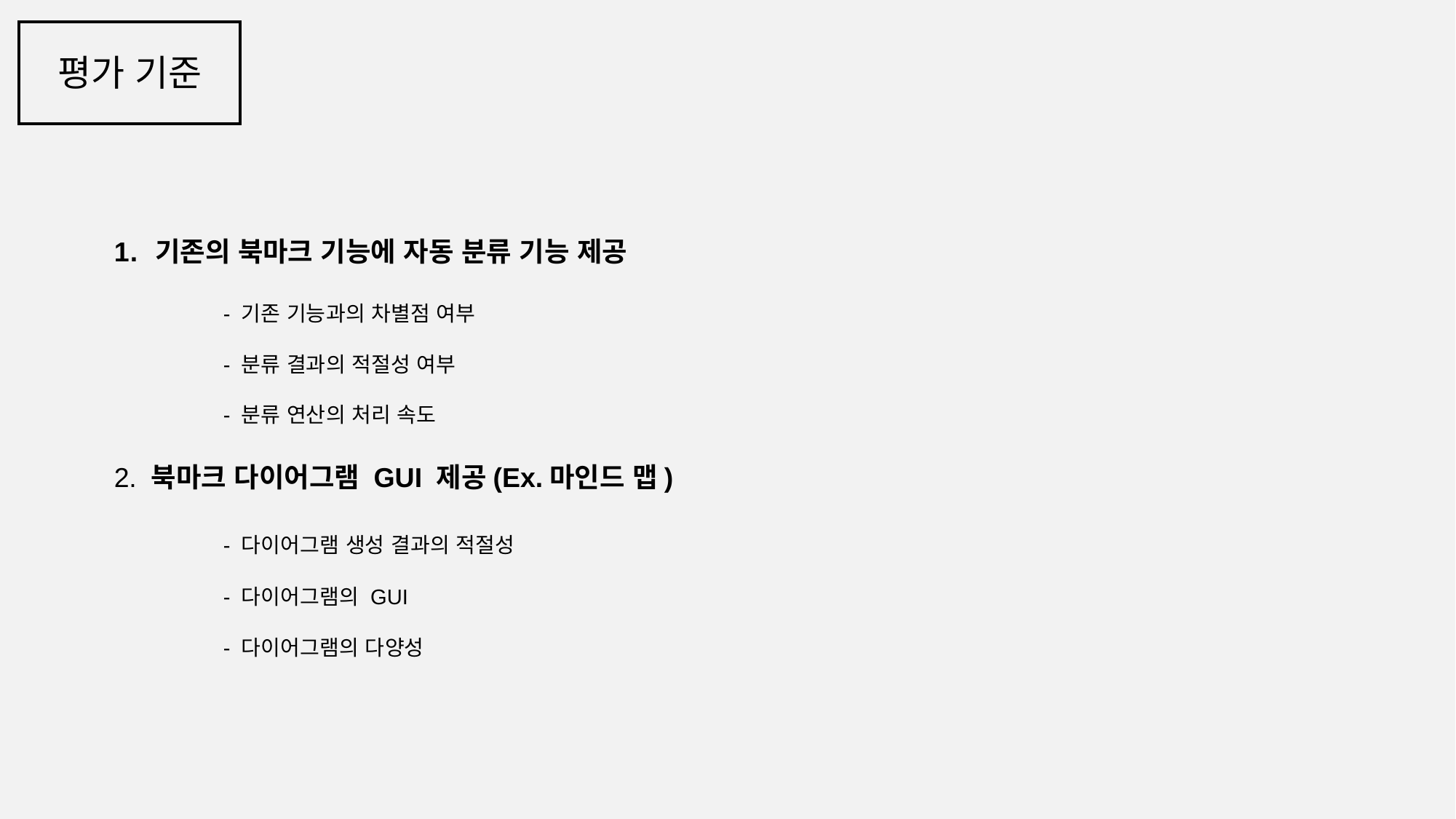

평가 기준
기존의 북마크 기능에 자동 분류 기능 제공
	- 기존 기능과의 차별점 여부

	- 분류 결과의 적절성 여부

	- 분류 연산의 처리 속도

2. 북마크 다이어그램 GUI 제공(Ex.마인드 맵)
	- 다이어그램 생성 결과의 적절성

	- 다이어그램의 GUI

	- 다이어그램의 다양성